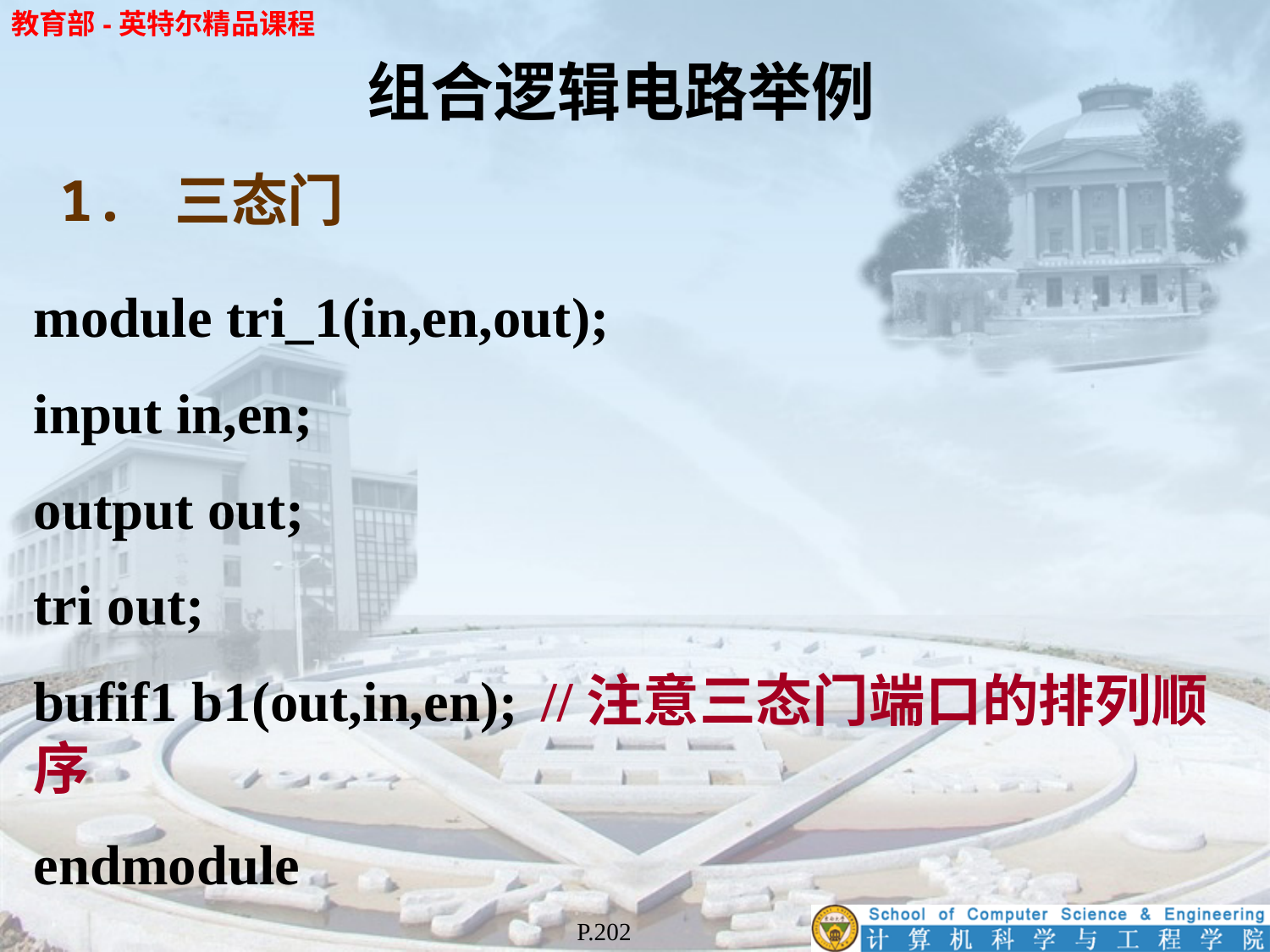

# 组合逻辑电路举例
1. 三态门
module tri_1(in,en,out);
input in,en;
output out;
tri out;
bufif1 b1(out,in,en);	//注意三态门端口的排列顺序
endmodule
P.202